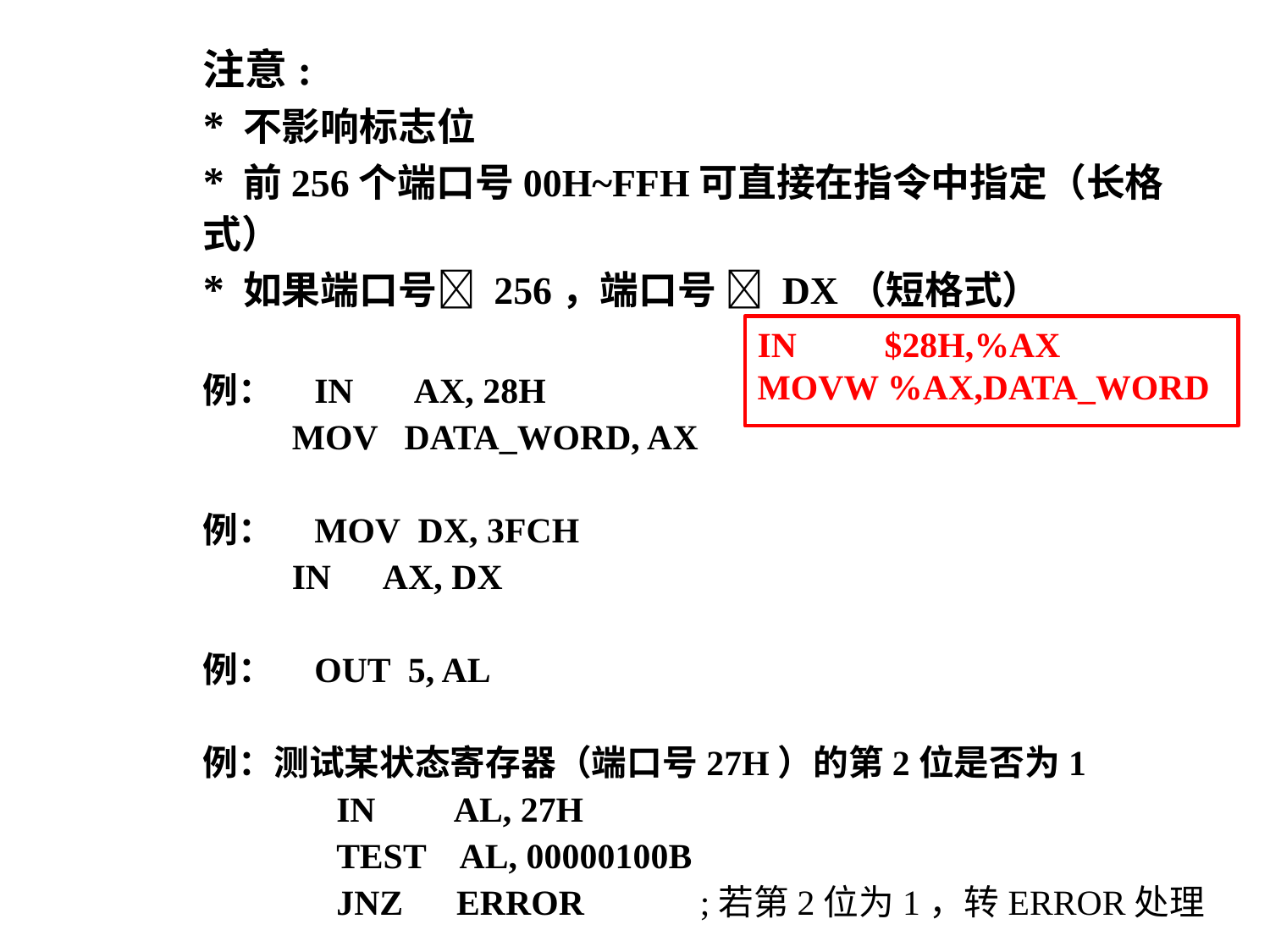

注意:
* 不影响标志位
* 前256个端口号00H~FFH可直接在指令中指定（长格式）
* 如果端口号≥ 256，端口号 → DX（短格式）

例：    IN       AX, 28H
          MOV   DATA_WORD, AX

例：    MOV  DX, 3FCH
          IN      AX, DX

例：    OUT  5, AL

例：测试某状态寄存器（端口号27H）的第2位是否为1
               IN         AL, 27H
               TEST    AL, 00000100B
               JNZ      ERROR             ;若第2位为1，转ERROR处理
IN	$28H,%AX
MOVW %AX,DATA_WORD